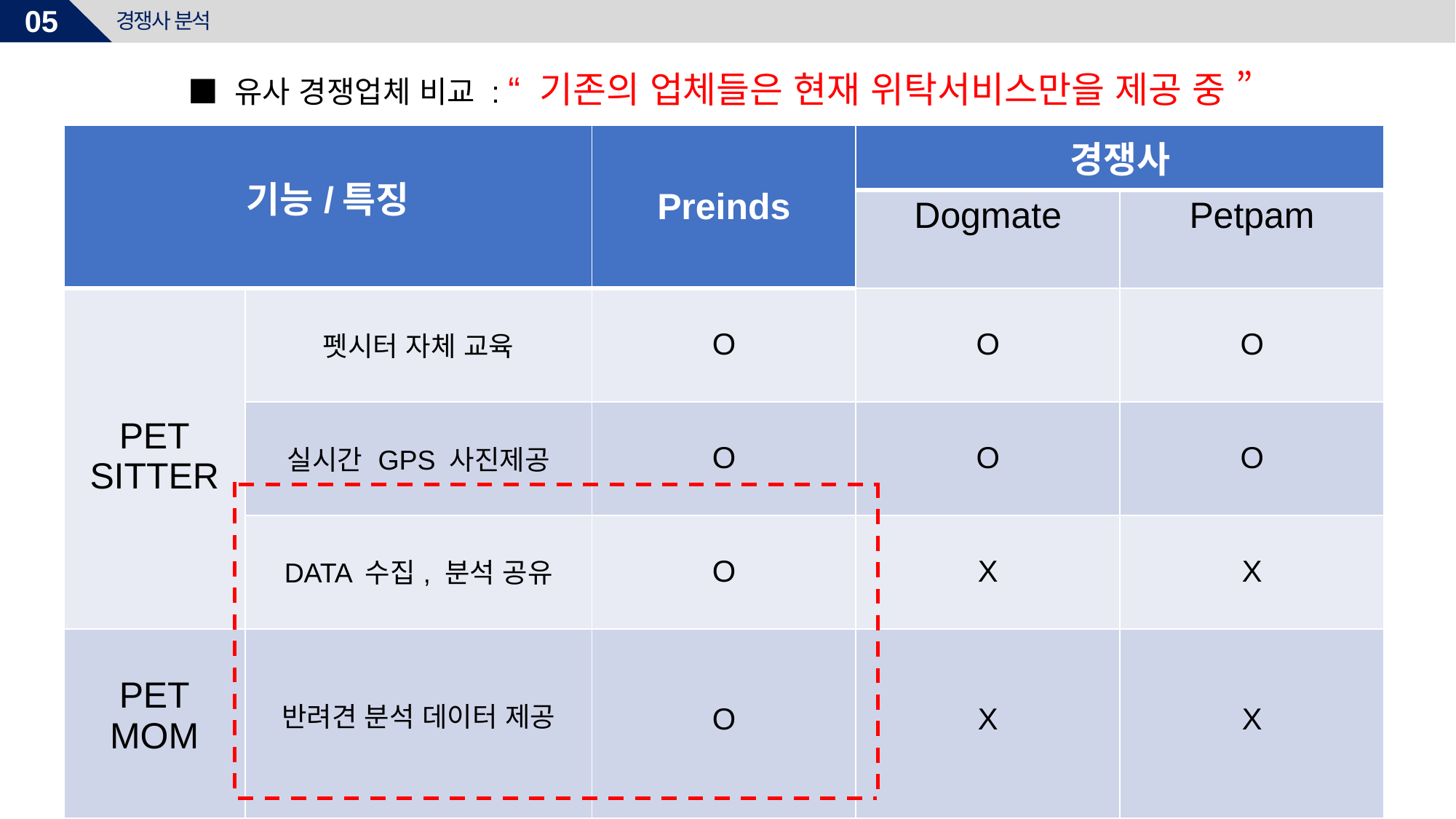

05

경쟁사 분석
■ 유사 경쟁업체 비교 : “ 기존의 업체들은 현재 위탁서비스만을 제공 중 ”
| 기능/특징 |  | Preinds | 경쟁사 |  |
| --- | --- | --- | --- | --- |
|  |  |  | Dogmate | Petpam |
| PET SITTER | 펫시터 자체 교육 | O | O | O |
|  | 실시간 GPS 사진제공 | O | O | O |
|  | DATA 수집, 분석 공유 | O | X | X |
| PET MOM | 반려견 분석 데이터 제공 | O | X | X |